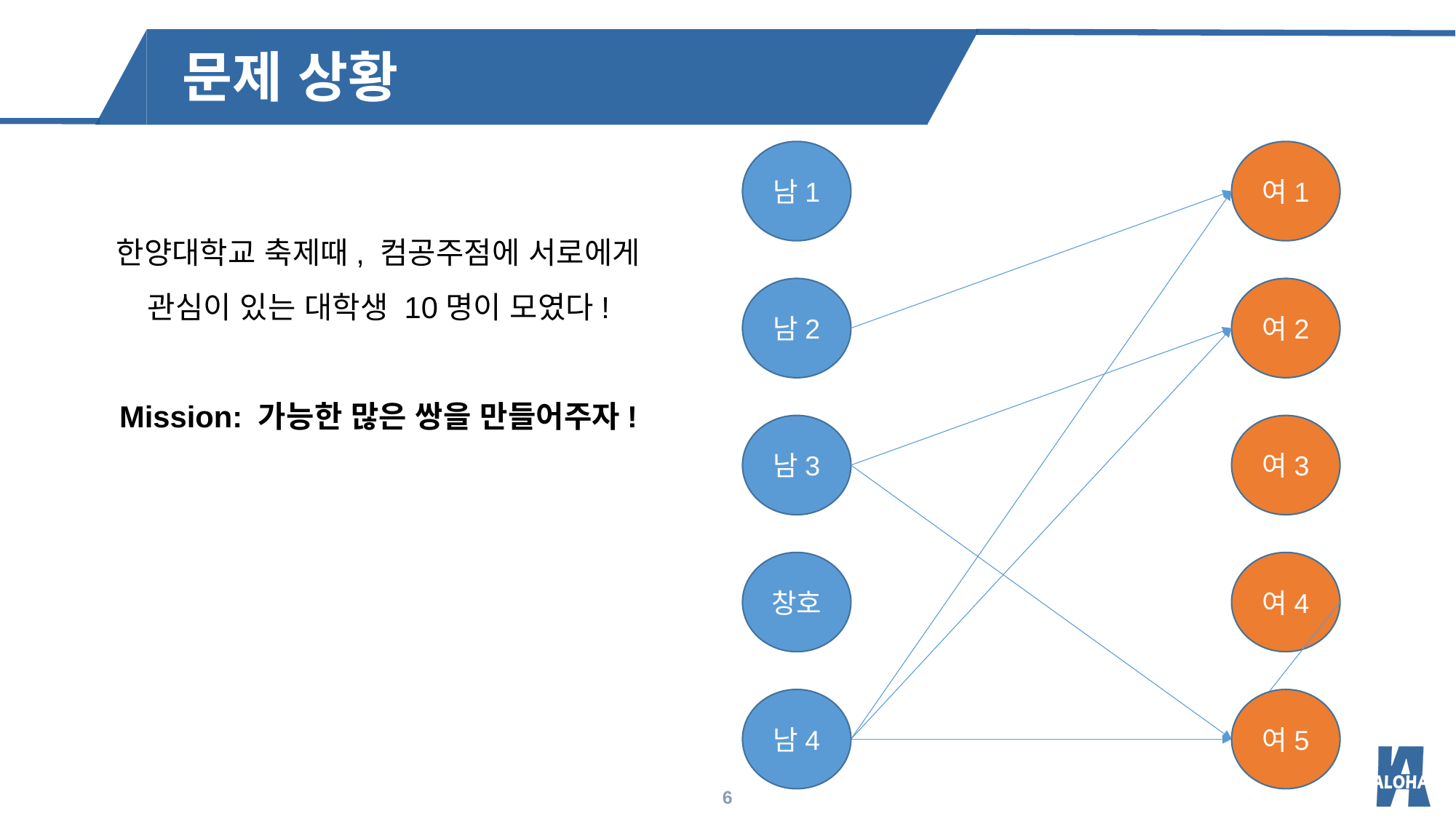

문제 상황
남1
여1
남2
여2
남3
여3
창호
여4
여5
남4
한양대학교 축제때, 컴공주점에 서로에게 관심이 있는 대학생 10명이 모였다!

Mission: 가능한 많은 쌍을 만들어주자!
6